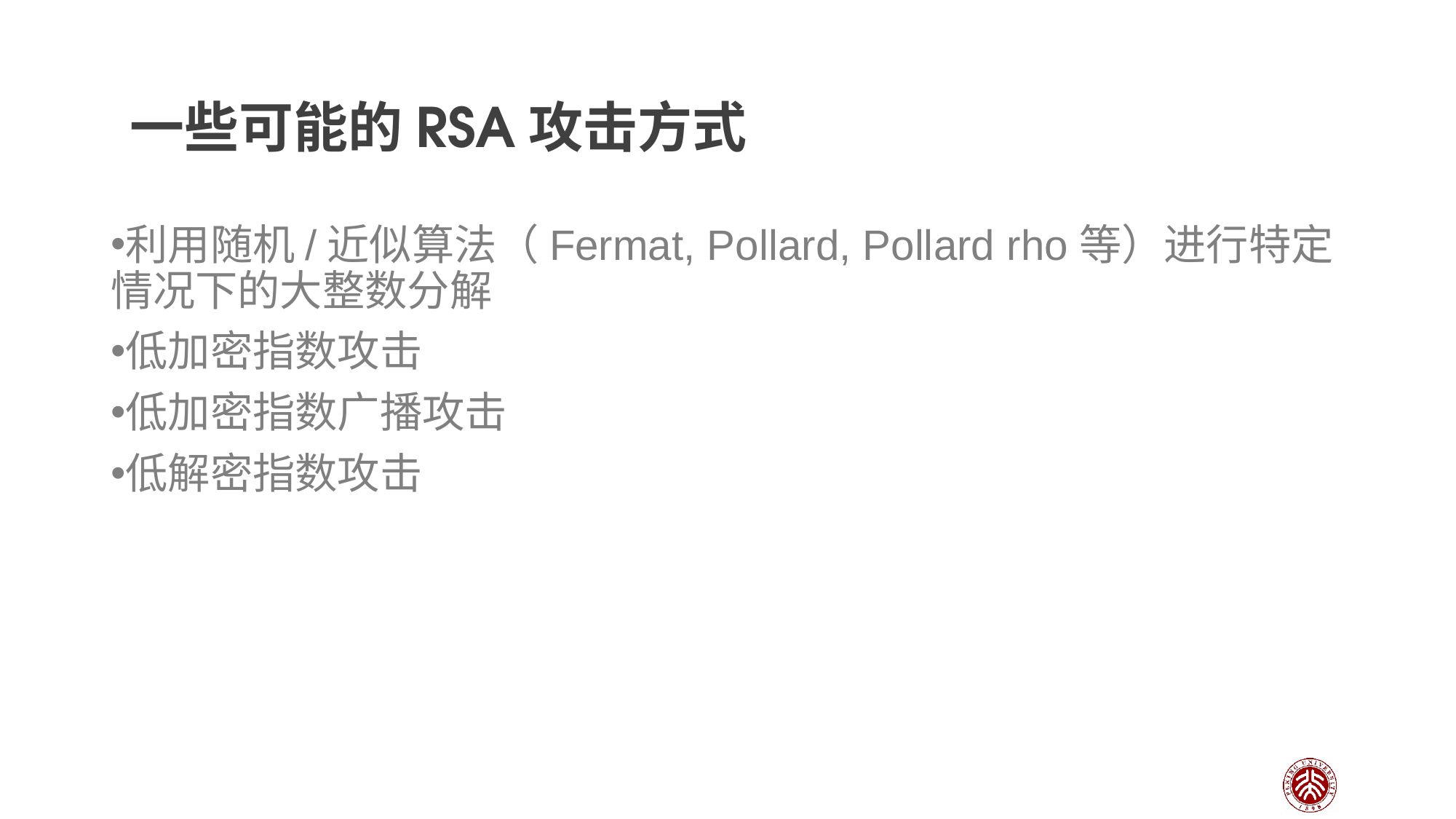

一些可能的RSA攻击方式
利用随机/近似算法（Fermat, Pollard, Pollard rho等）进行特定情况下的大整数分解
低加密指数攻击
低加密指数广播攻击
低解密指数攻击